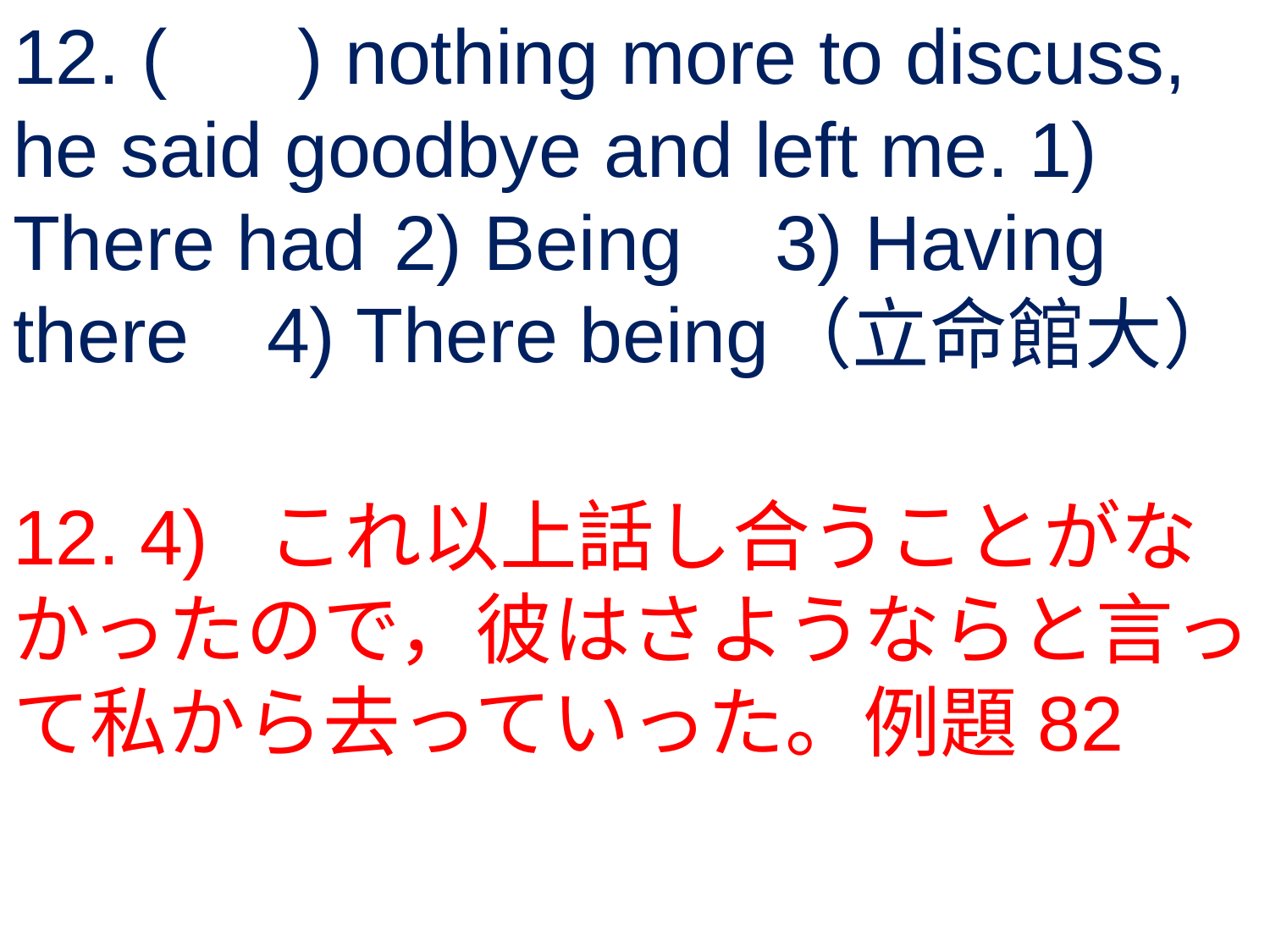

# 12. (      ) nothing more to discuss, he said goodbye and left me.	1) There had	2) Being	3) Having there	4) There being	（立命館大）
12.	4) 	これ以上話し合うことがなかったので，彼はさようならと言って私から去っていった。例題82